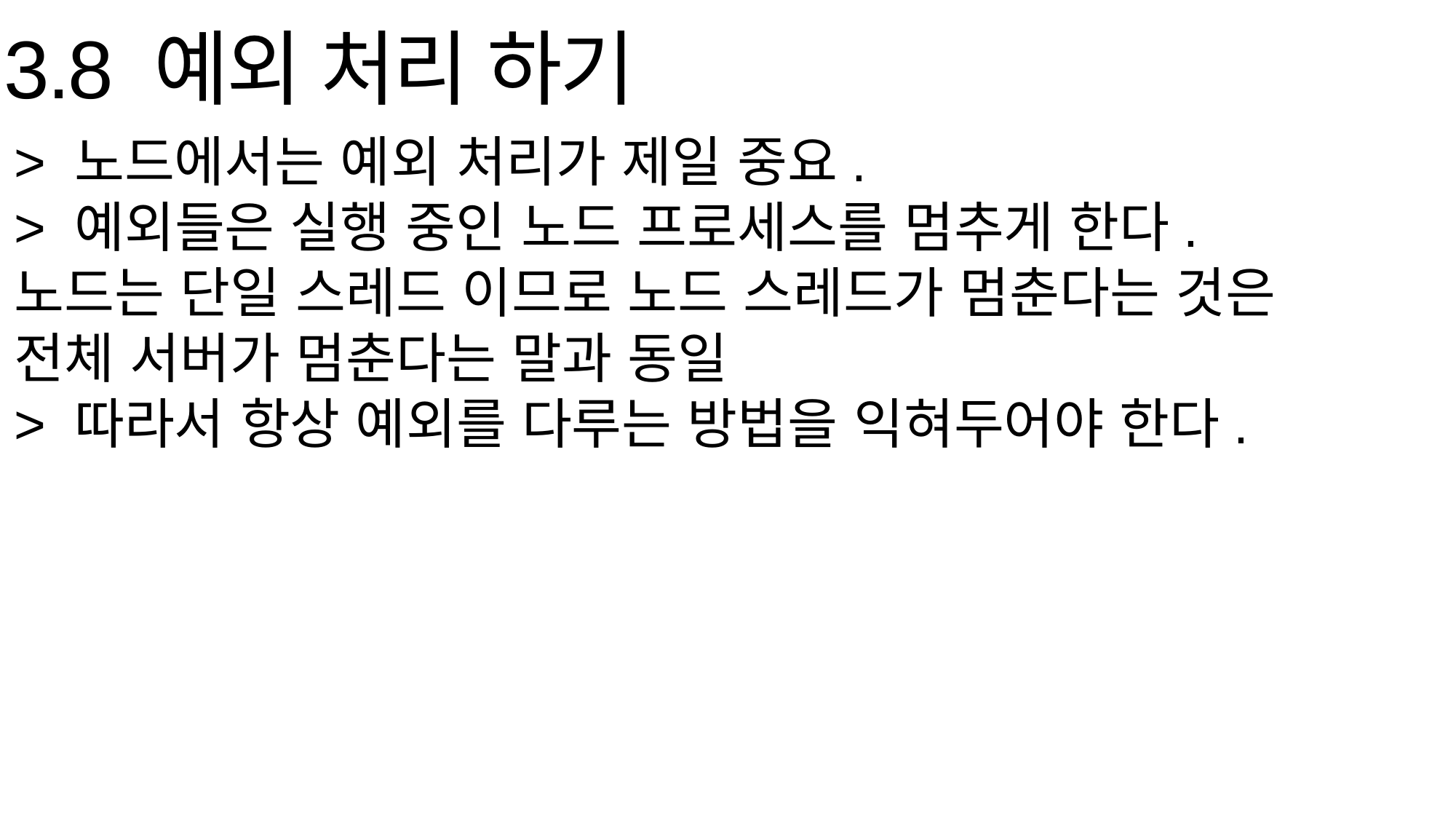

3.8 예외 처리 하기
> 노드에서는 예외 처리가 제일 중요.
> 예외들은 실행 중인 노드 프로세스를 멈추게 한다.
노드는 단일 스레드 이므로 노드 스레드가 멈춘다는 것은
전체 서버가 멈춘다는 말과 동일
> 따라서 항상 예외를 다루는 방법을 익혀두어야 한다.